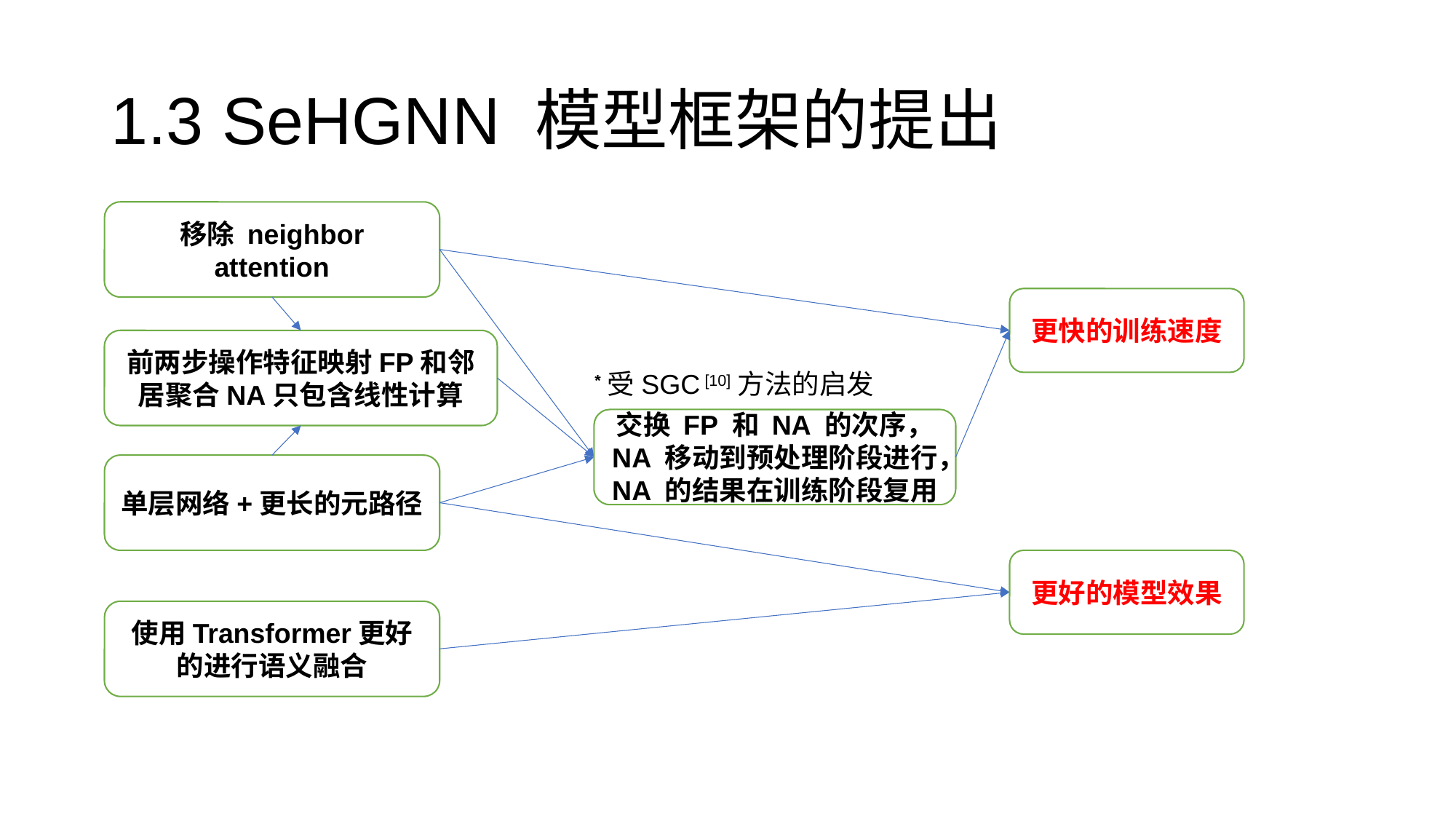

# 1.3 SeHGNN 模型框架的提出
移除 neighbor attention
更快的训练速度
前两步操作特征映射FP和邻居聚合NA只包含线性计算
*受SGC [10]方法的启发
交换 FP 和 NA 的次序，
NA 移动到预处理阶段进行，
NA 的结果在训练阶段复用
单层网络+更长的元路径
更好的模型效果
使用Transformer更好的进行语义融合